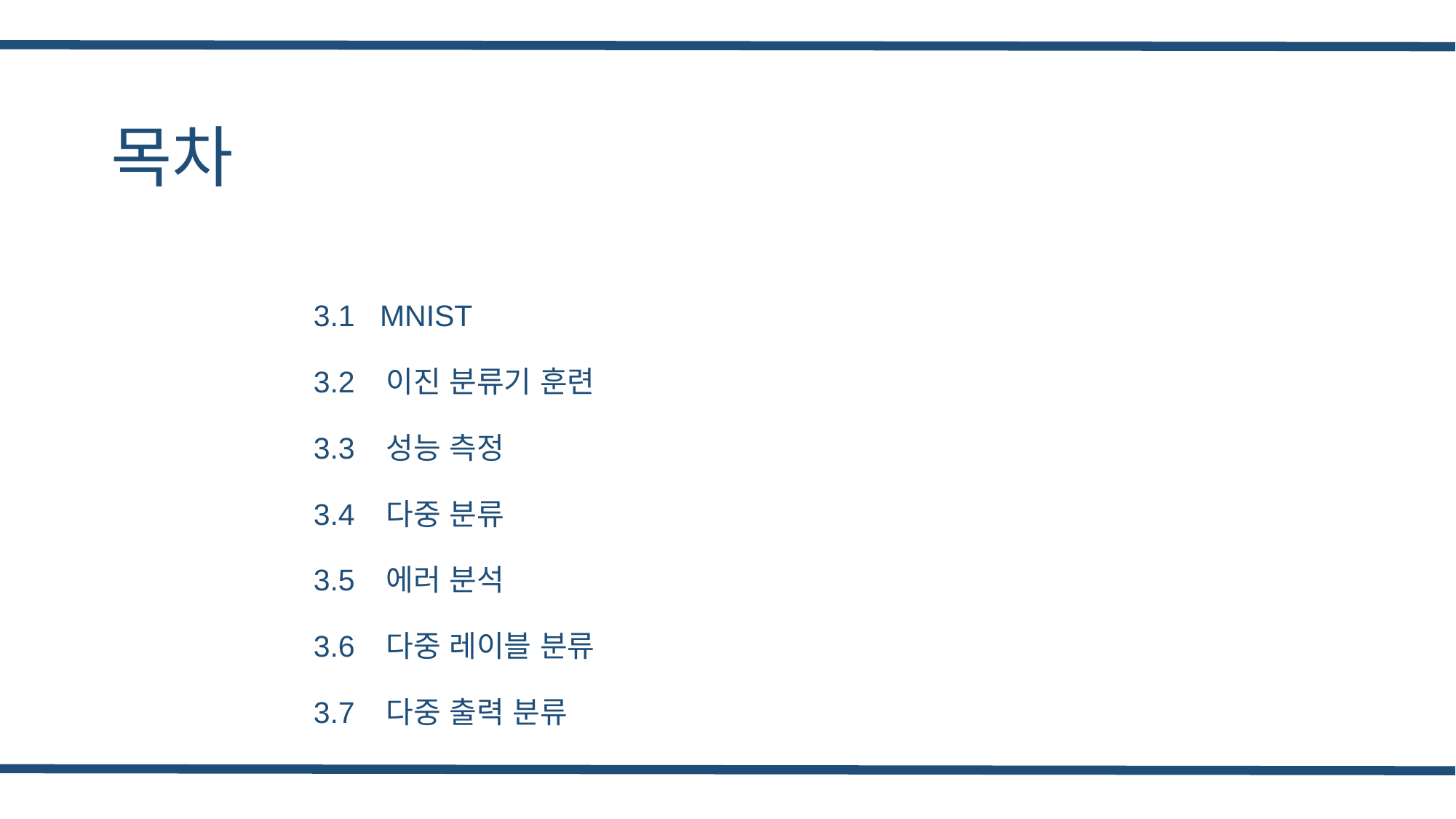

# 목차
3.1   MNIST
3.2   이진 분류기 훈련
3.3   성능 측정
3.4   다중 분류
3.5   에러 분석
3.6   다중 레이블 분류
3.7   다중 출력 분류